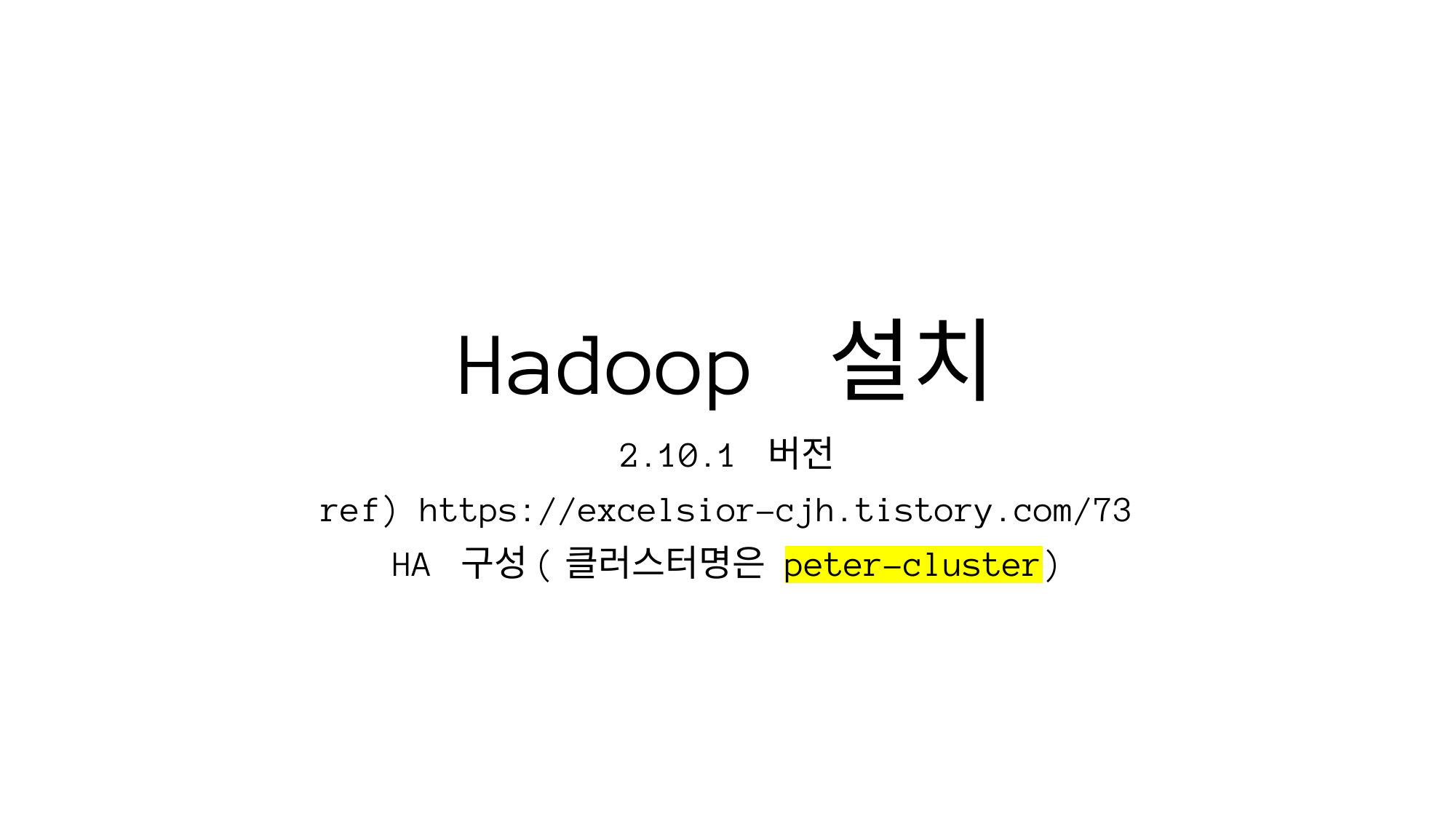

# Hadoop 설치
2.10.1 버전
ref) https://excelsior-cjh.tistory.com/73
HA 구성(클러스터명은 peter-cluster)